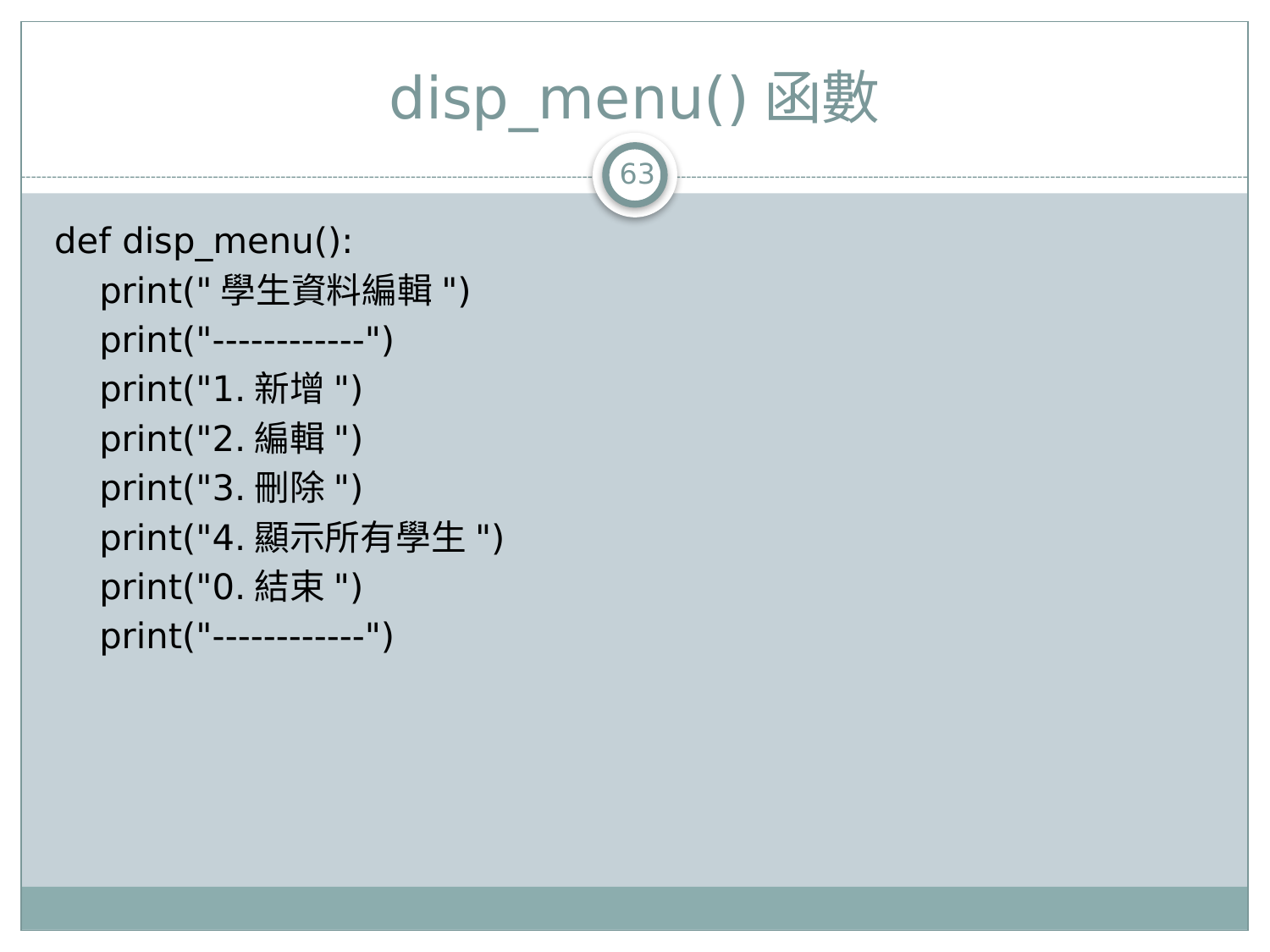

# disp_menu()函數
63
def disp_menu():
    print("學生資料編輯")
    print("------------")
    print("1.新增")
    print("2.編輯")
    print("3.刪除")
    print("4.顯示所有學生")
    print("0.結束")
    print("------------")